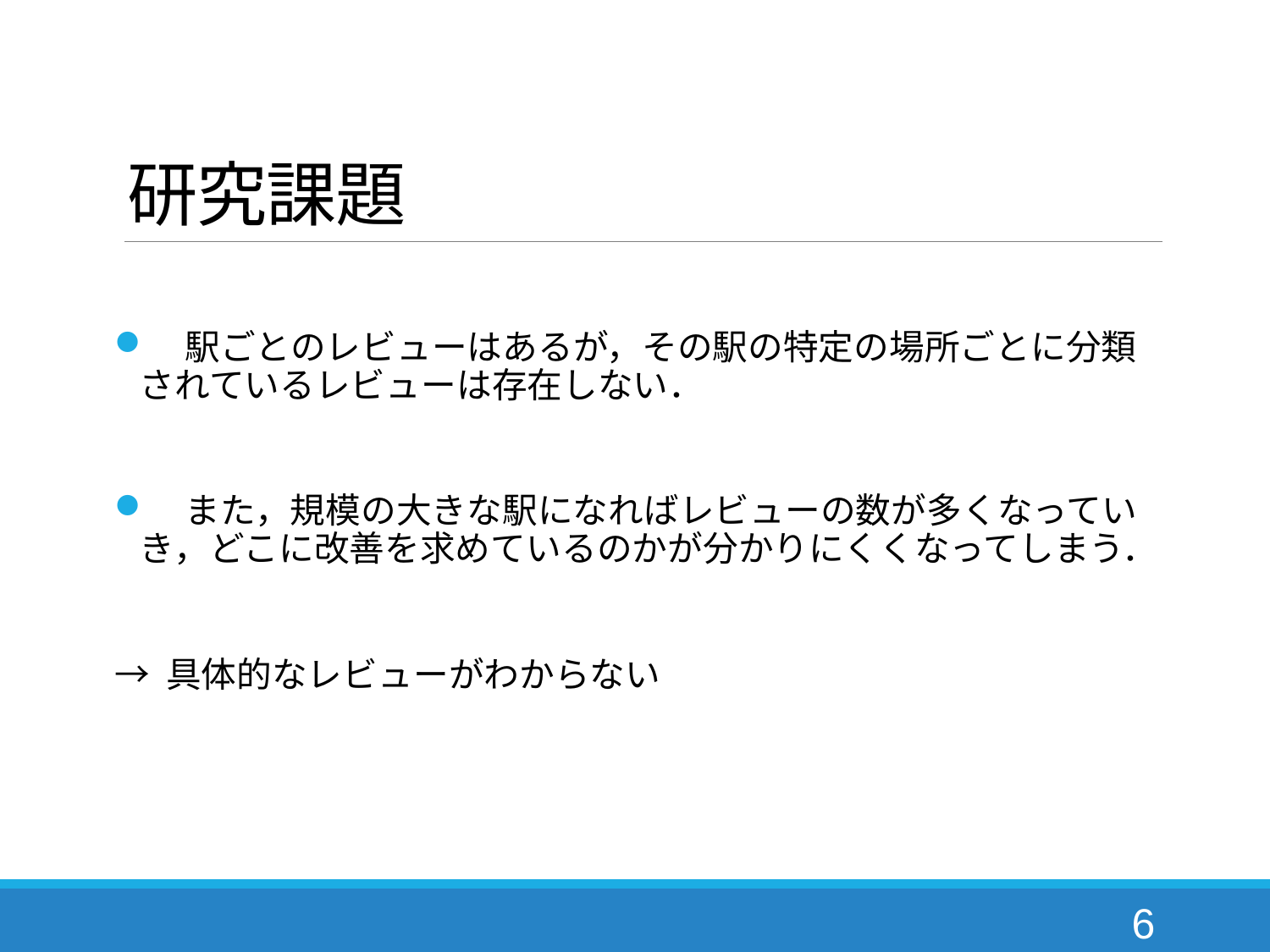

# 研究課題

　駅ごとのレビューはあるが，その駅の特定の場所ごとに分類されているレビューは存在しない．

　また，規模の大きな駅になればレビューの数が多くなっていき，どこに改善を求めているのかが分かりにくくなってしまう．

→ 具体的なレビューがわからない
6